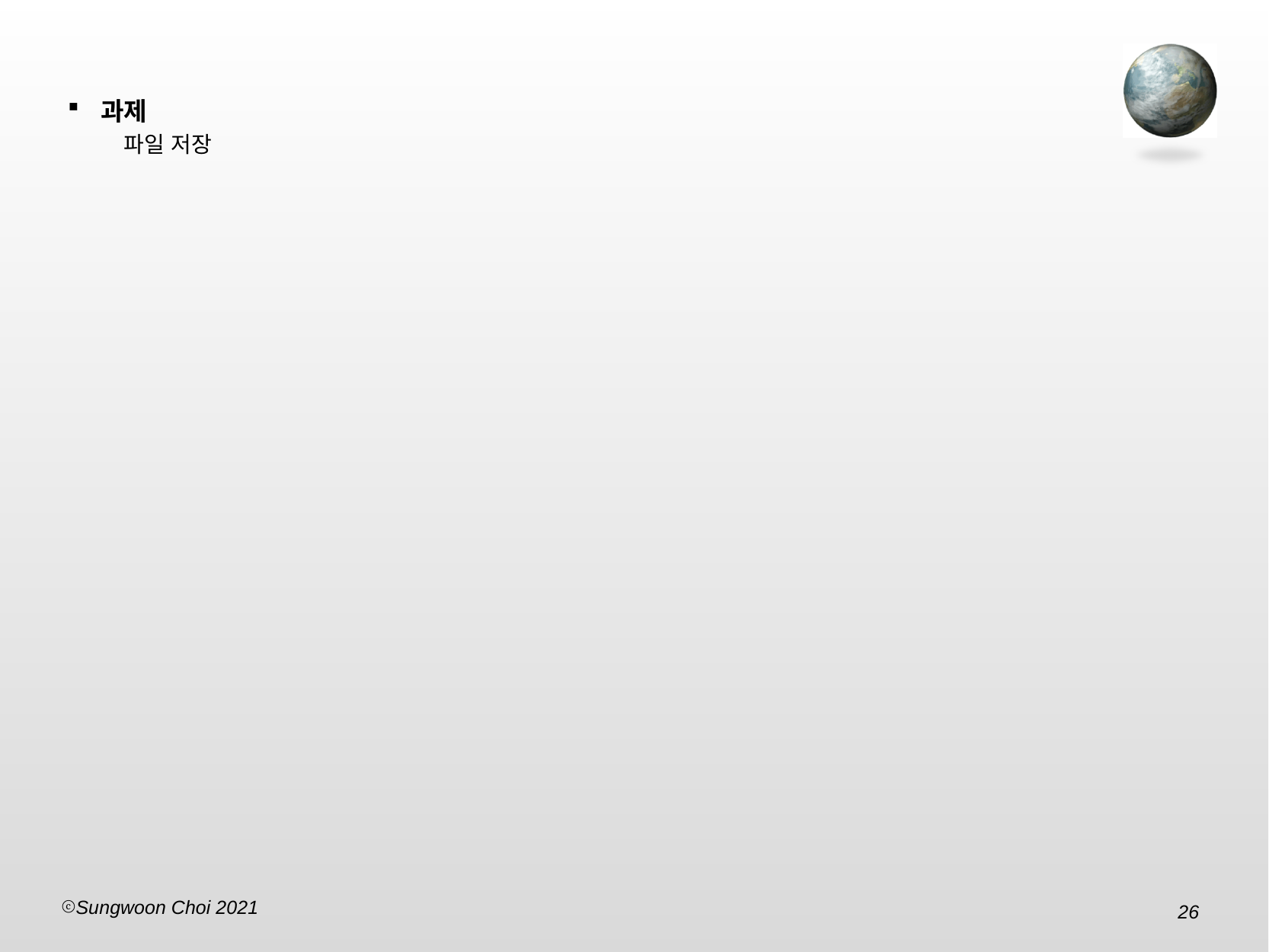

과제
파일 저장

Sungwoon Choi 2021
26